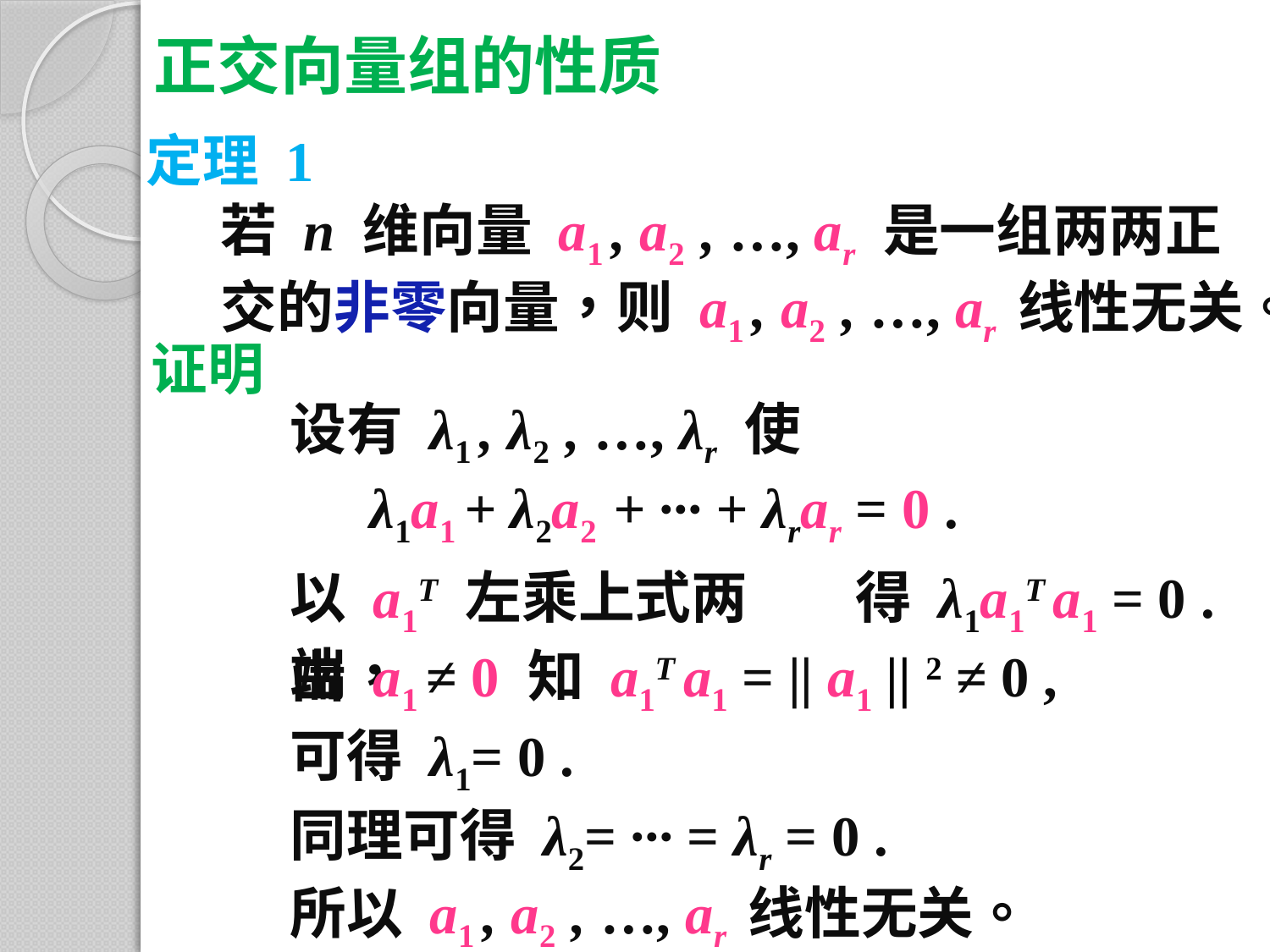

正交向量组的性质
定理 1
若 n 维向量 a1 , a2  , …, ar 是一组两两正交的非零向量，则 a1 , a2  , …, ar 线性无关。
证明
设有 λ1 , λ2  , …, λr 使
λ1a1 + λ2a2  + ··· + λrar = 0 .
以 a1T 左乘上式两端，
得 λ1a1T a1 = 0 .
由 a1 ≠ 0 知 a1T a1 = || a1 || 2 ≠ 0 ,
可得 λ1= 0 .
同理可得 λ2= ··· = λr = 0 .
所以 a1 , a2  , …, ar 线性无关。